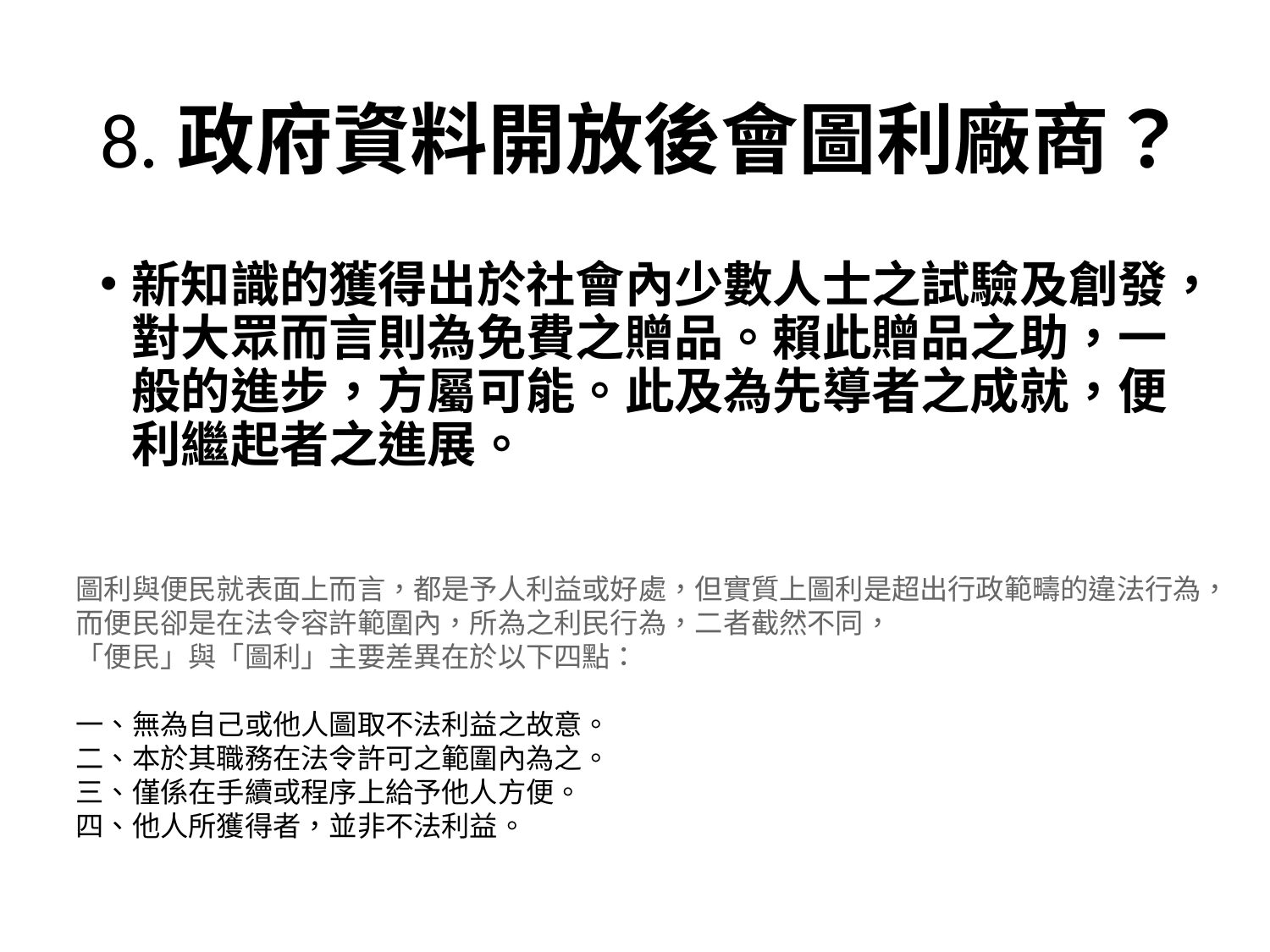

# 8.政府資料開放後會圖利廠商？
新知識的獲得出於社會內少數人士之試驗及創發，對大眾而言則為免費之贈品。賴此贈品之助，一般的進步，方屬可能。此及為先導者之成就，便利繼起者之進展。

圖利與便民就表面上而言，都是予人利益或好處，但實質上圖利是超出行政範疇的違法行為，
而便民卻是在法令容許範圍內，所為之利民行為，二者截然不同，
「便民」與「圖利」主要差異在於以下四點：
一、無為自己或他人圖取不法利益之故意。 
二、本於其職務在法令許可之範圍內為之。 
三、僅係在手續或程序上給予他人方便。 
四、他人所獲得者，並非不法利益。